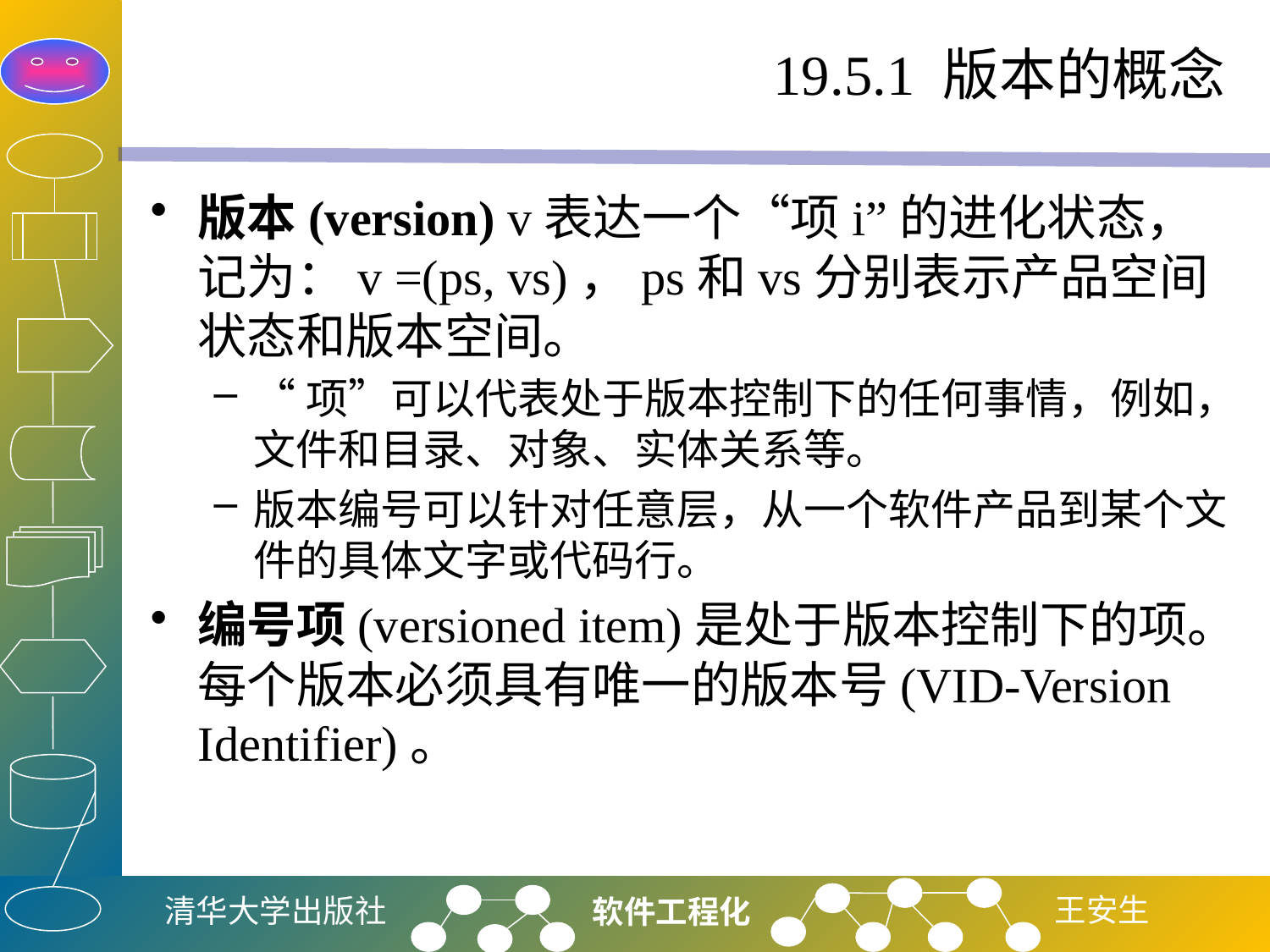

# 19.5.1 版本的概念
版本(version) v表达一个“项i”的进化状态，记为：v =(ps, vs)，ps和vs分别表示产品空间状态和版本空间。
“项”可以代表处于版本控制下的任何事情，例如，文件和目录、对象、实体关系等。
版本编号可以针对任意层，从一个软件产品到某个文件的具体文字或代码行。
编号项(versioned item)是处于版本控制下的项。每个版本必须具有唯一的版本号(VID-Version Identifier)。